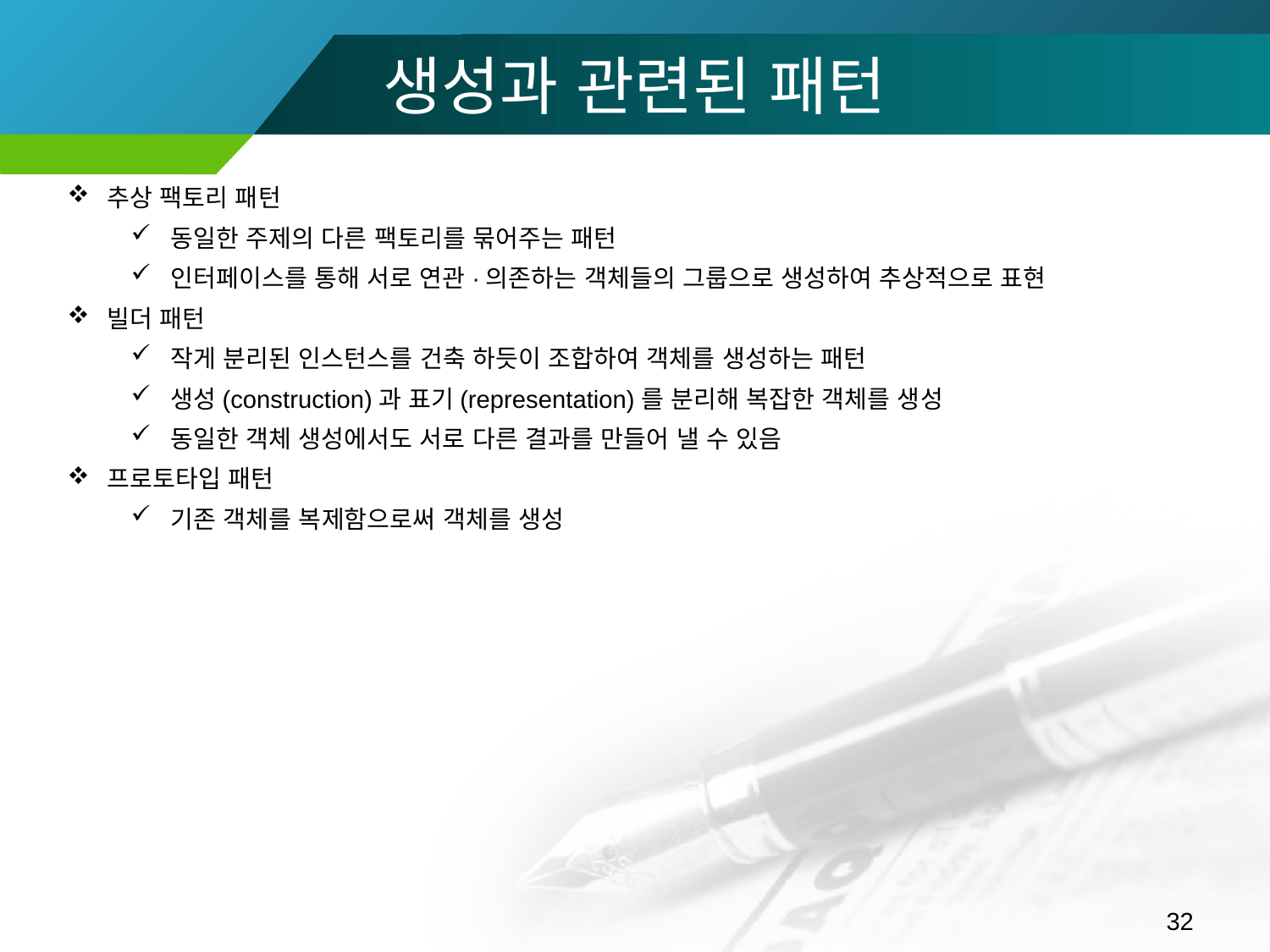

# 생성과 관련된 패턴
추상 팩토리 패턴
동일한 주제의 다른 팩토리를 묶어주는 패턴
인터페이스를 통해 서로 연관·의존하는 객체들의 그룹으로 생성하여 추상적으로 표현
빌더 패턴
작게 분리된 인스턴스를 건축 하듯이 조합하여 객체를 생성하는 패턴
생성(construction)과 표기(representation)를 분리해 복잡한 객체를 생성
동일한 객체 생성에서도 서로 다른 결과를 만들어 낼 수 있음
프로토타입 패턴
기존 객체를 복제함으로써 객체를 생성
32